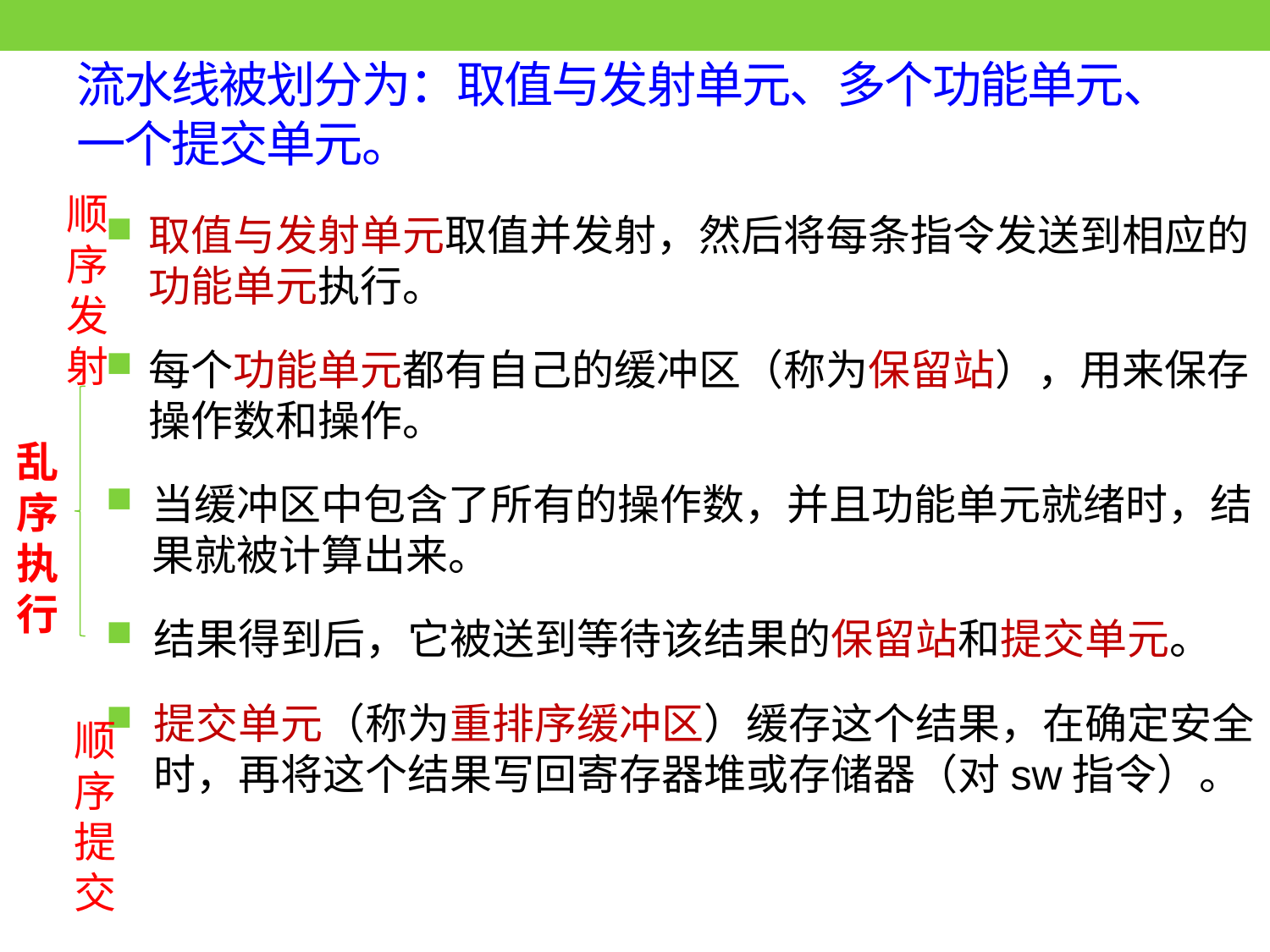

# 流水线被划分为：取值与发射单元、多个功能单元、一个提交单元。
顺序发射
取值与发射单元取值并发射，然后将每条指令发送到相应的功能单元执行。

每个功能单元都有自己的缓冲区（称为保留站），用来保存操作数和操作。

当缓冲区中包含了所有的操作数，并且功能单元就绪时，结果就被计算出来。

结果得到后，它被送到等待该结果的保留站和提交单元。

提交单元（称为重排序缓冲区）缓存这个结果，在确定安全时，再将这个结果写回寄存器堆或存储器（对sw指令）。

乱序执行
顺序提交